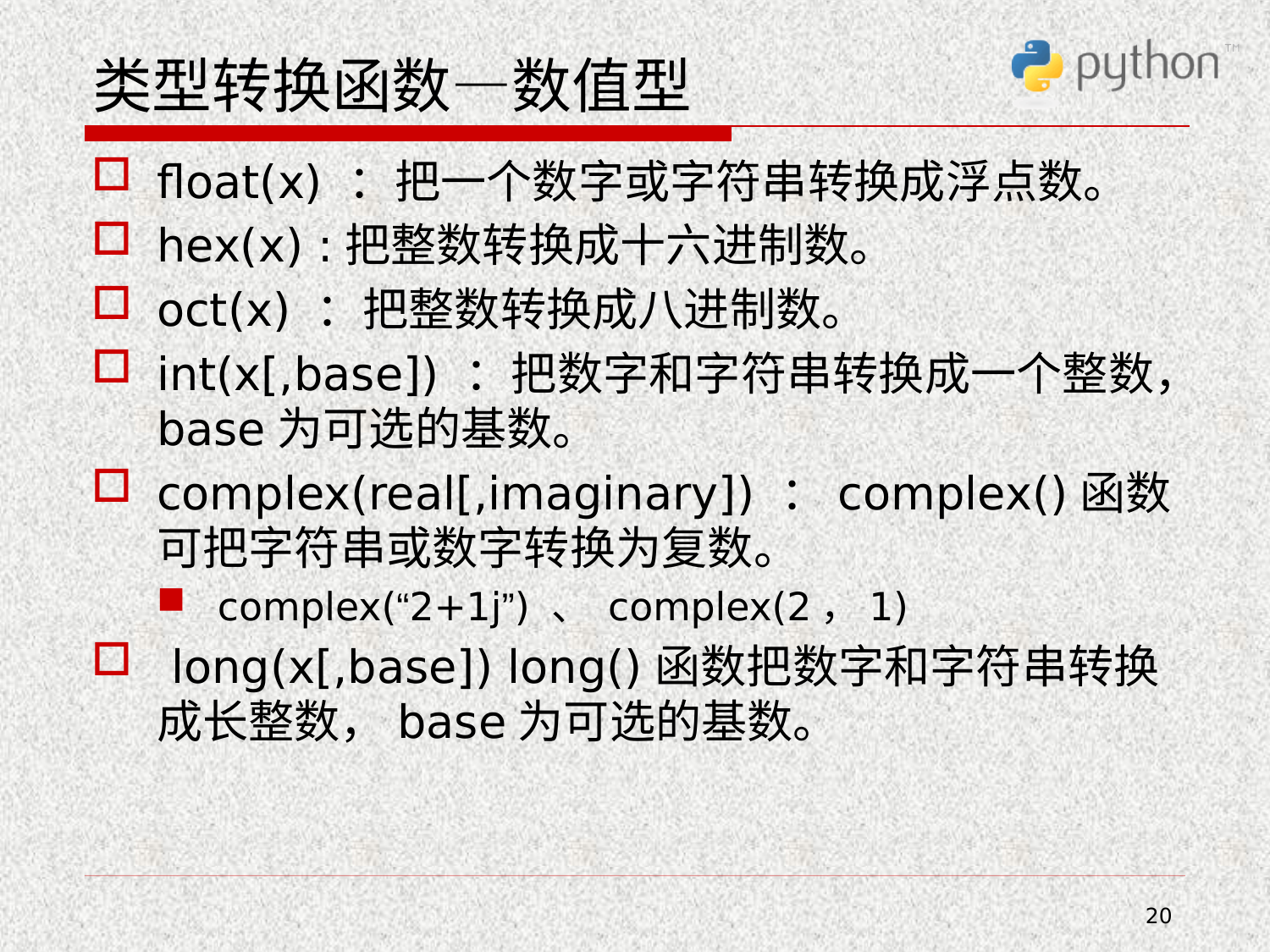

# 类型转换函数—数值型
float(x) ：把一个数字或字符串转换成浮点数。
hex(x) :把整数转换成十六进制数。
oct(x) ：把整数转换成八进制数。
int(x[,base]) ：把数字和字符串转换成一个整数，base为可选的基数。
complex(real[,imaginary]) ：complex()函数可把字符串或数字转换为复数。
complex(“2+1j”) 、 complex(2，1)
 long(x[,base]) long()函数把数字和字符串转换成长整数，base为可选的基数。
20